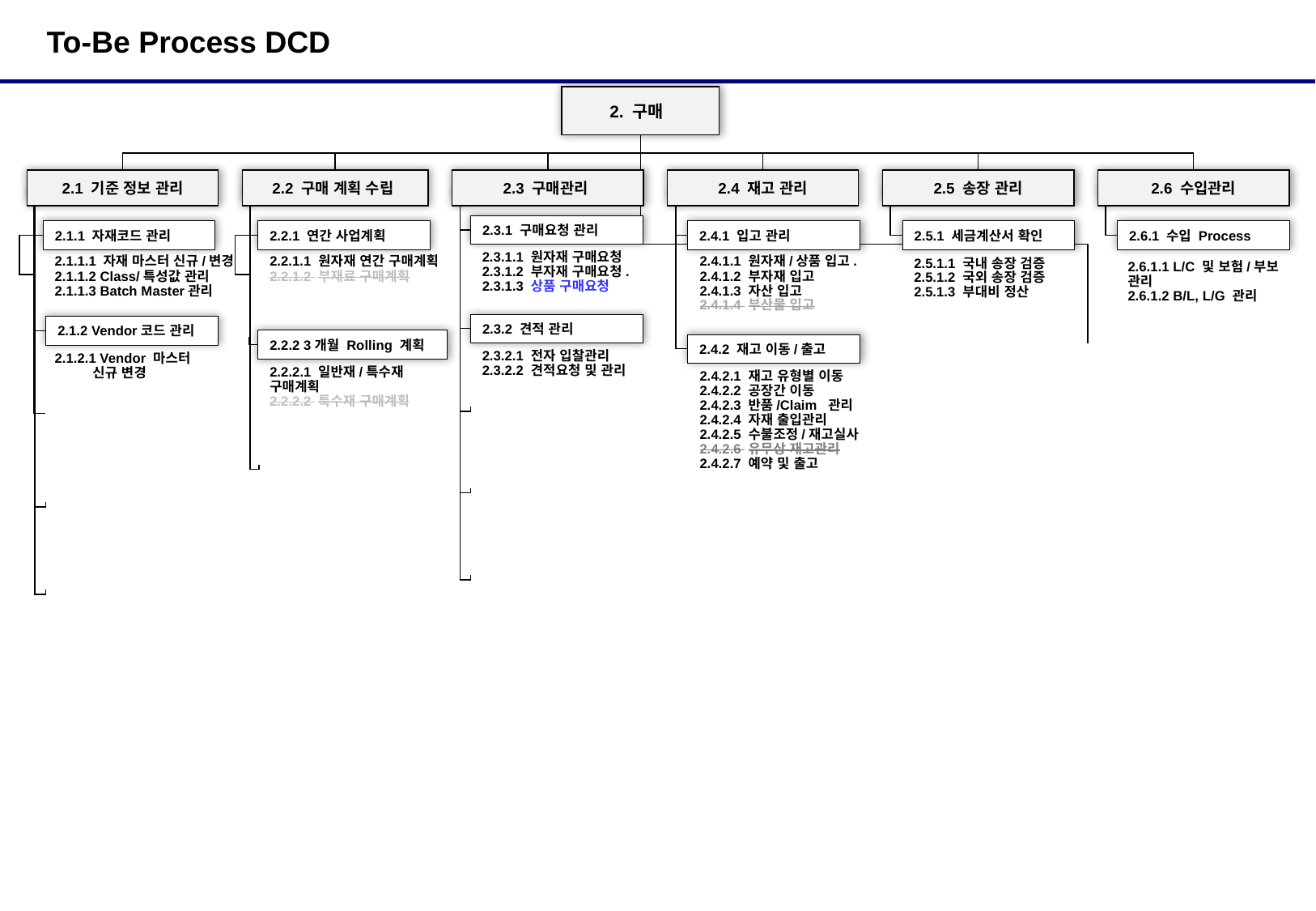

# To-Be Process DCD
2. 구매
2.1 기준 정보 관리
2.2 구매 계획 수립
2.3 구매관리
2.4 재고 관리
2.5 송장 관리
2.6 수입관리

2.3.1 구매요청 관리
2.1.1 자재코드 관리
2.2.1 연간 사업계획
2.4.1 입고 관리
2.5.1 세금계산서 확인
2.6.1 수입 Process
2.3.1.1 원자재 구매요청
2.3.1.2 부자재 구매요청.
2.3.1.3 상품 구매요청
2.1.1.1 자재 마스터 신규/변경
2.1.1.2 Class/특성값 관리
2.1.1.3 Batch Master관리
2.2.1.1 원자재 연간 구매계획
2.2.1.2 부재료 구매계획
2.4.1.1 원자재/상품 입고.
2.4.1.2 부자재 입고
2.4.1.3 자산 입고
2.4.1.4 부산물 입고
2.5.1.1 국내 송장 검증
2.5.1.2 국외 송장 검증
2.5.1.3 부대비 정산
2.6.1.1 L/C 및 보험/부보 관리
2.6.1.2 B/L, L/G 관리
2.3.2 견적 관리
2.1.2 Vendor코드 관리
2.2.2 3개월 Rolling 계획
2.4.2 재고 이동/출고
2.3.2.1 전자 입찰관리
2.3.2.2 견적요청 및 관리
2.1.2.1 Vendor 마스터
         신규 변경
2.2.2.1 일반재/특수재 구매계획
2.2.2.2 특수재 구매계획
2.4.2.1 재고 유형별 이동
2.4.2.2 공장간 이동
2.4.2.3 반품/Claim  관리
2.4.2.4 자재 출입관리
2.4.2.5 수불조정/재고실사
2.4.2.6 유무상 재고관리
2.4.2.7 예약 및 출고